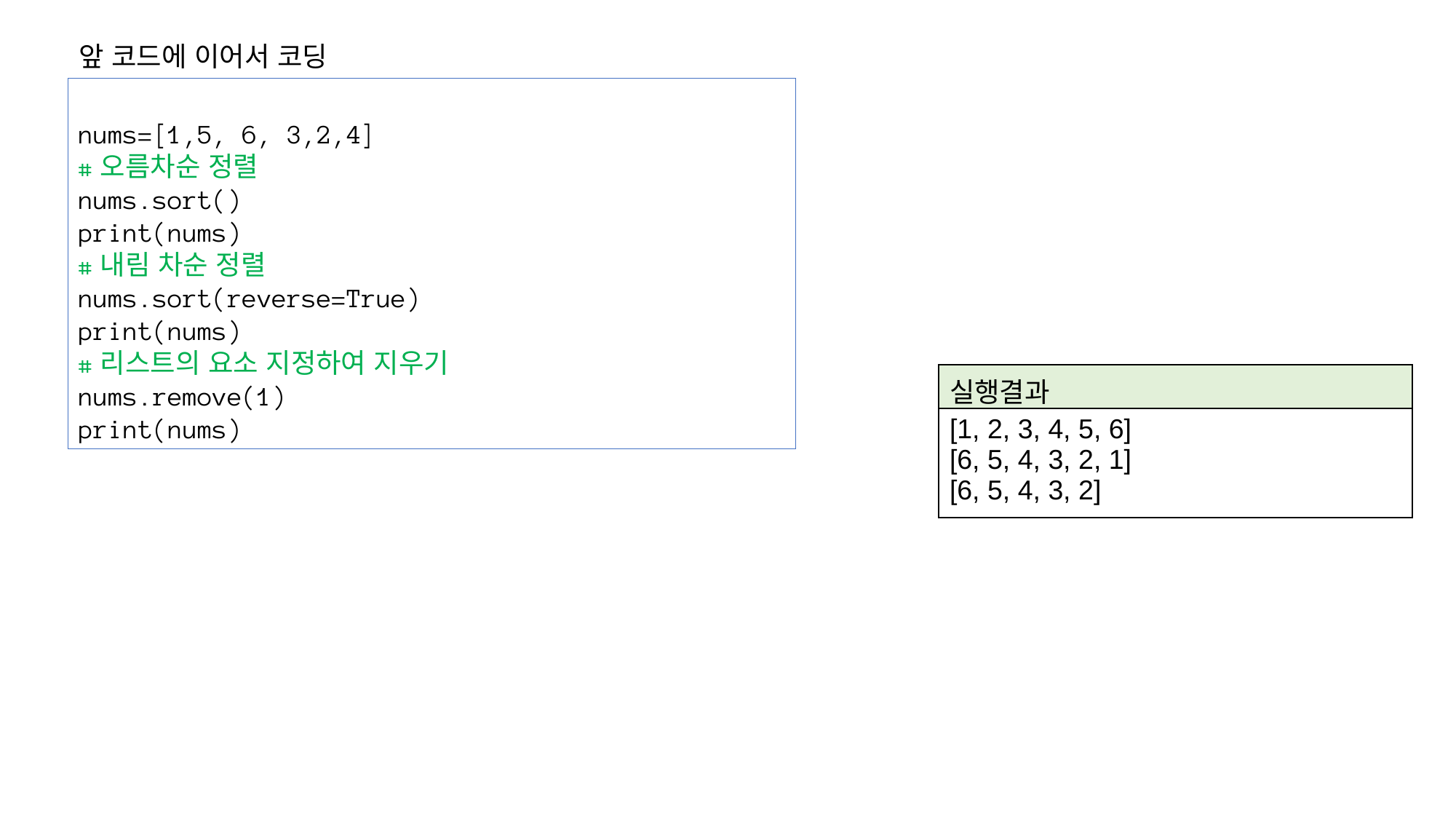

앞 코드에 이어서 코딩

nums=[1,5, 6, 3,2,4]
#오름차순 정렬
nums.sort()
print(nums)
#내림 차순 정렬
nums.sort(reverse=True)
print(nums)
#리스트의 요소 지정하여 지우기
nums.remove(1)
print(nums)
| 실행결과 |
| --- |
| [1, 2, 3, 4, 5, 6] [6, 5, 4, 3, 2, 1] [6, 5, 4, 3, 2] |